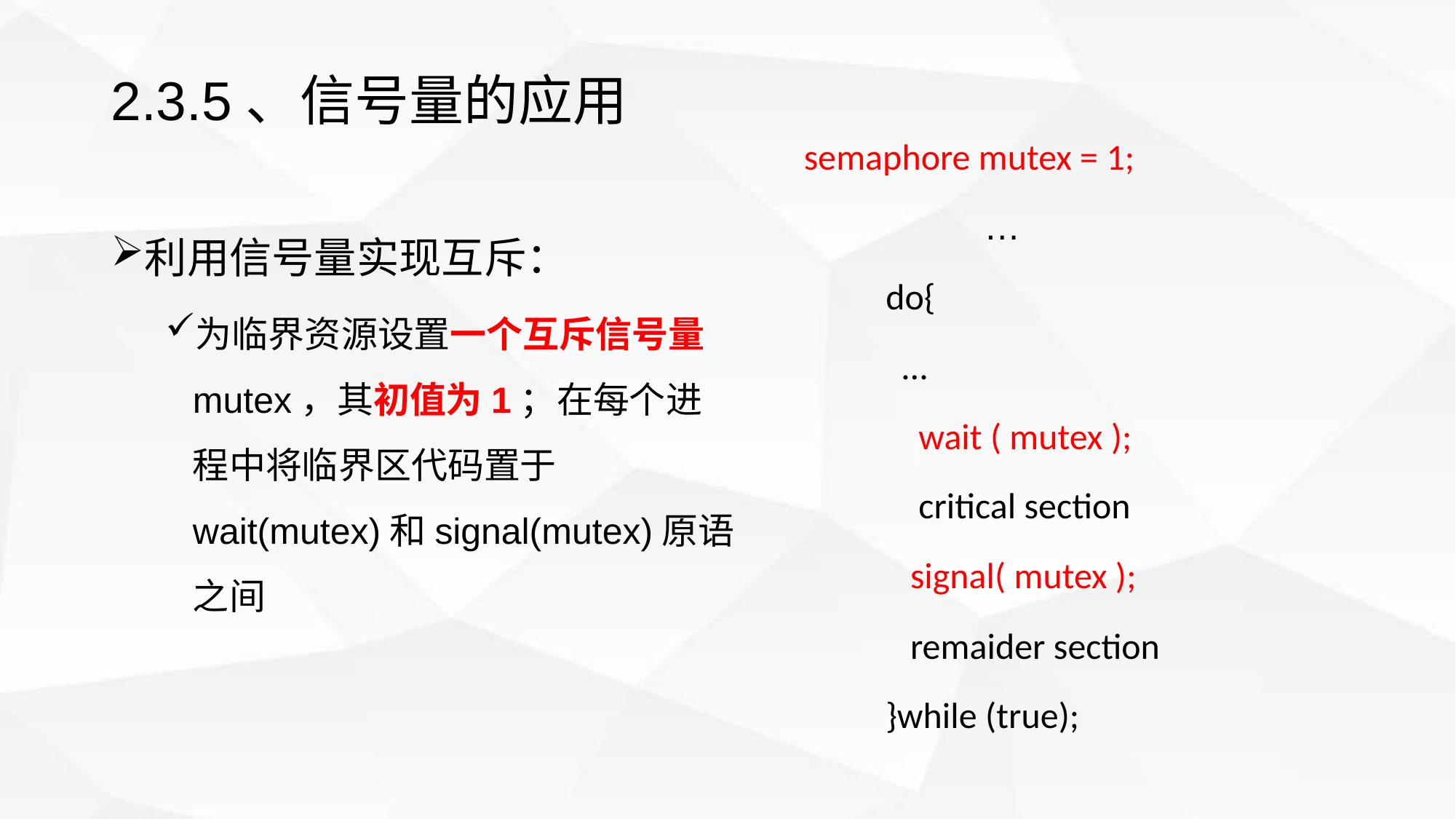

# 2.3.5、信号量的应用
 semaphore mutex = 1;
                       …
           do{
             …
               wait ( mutex );
               critical section
              signal( mutex );
              remaider section
           }while (true);
利用信号量实现互斥：
为临界资源设置一个互斥信号量mutex，其初值为1；在每个进程中将临界区代码置于wait(mutex)和signal(mutex)原语之间